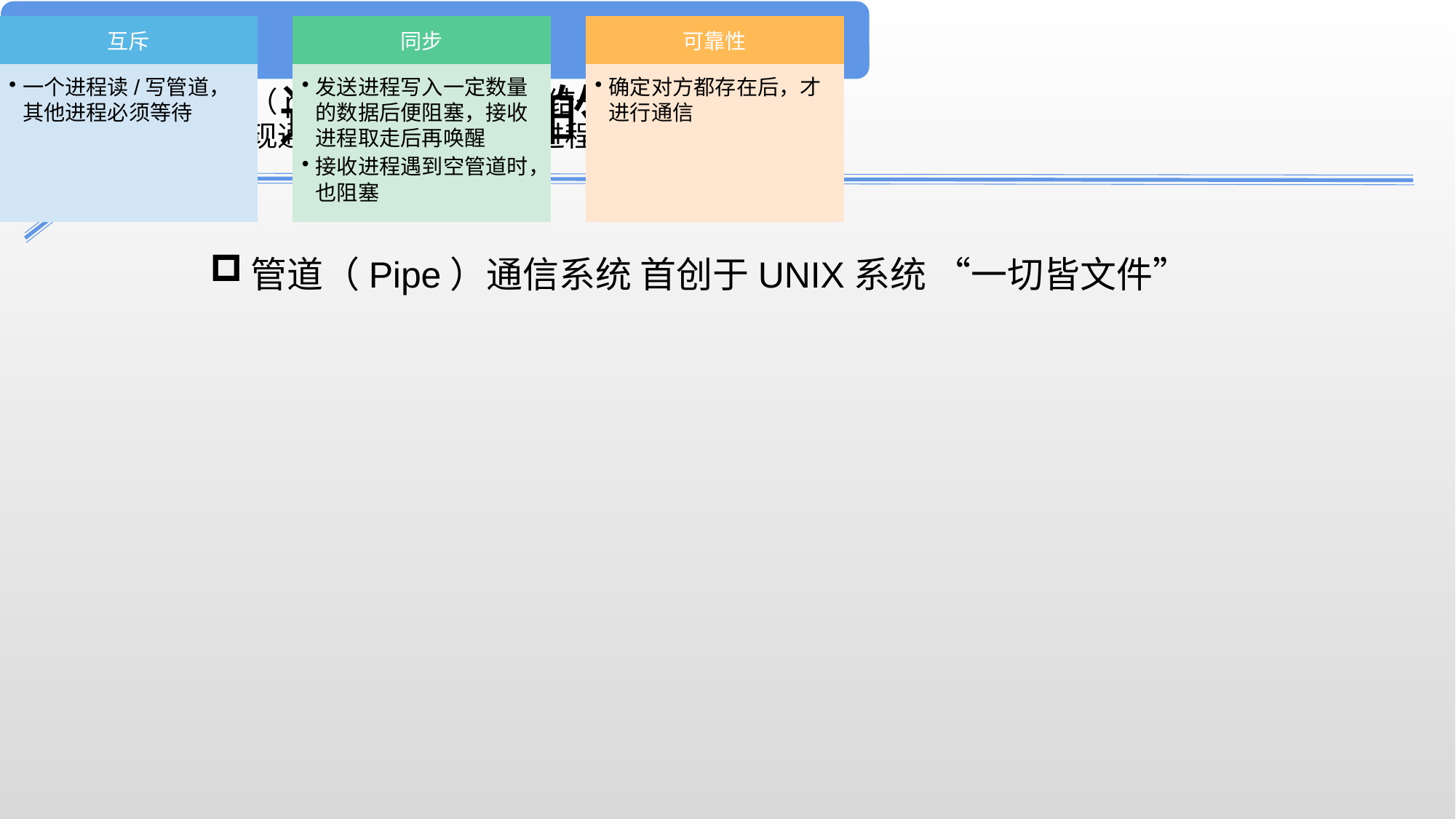

2.6.1进程通信的类型

管道（Pipe）通信系统 首创于UNIX系统 “一切皆文件”
管道
是一个共享文件（pipe文件），用于连结一个发送进程和一个接收进程，以实现通信发送进程和接收进程利用管道进程通信
互斥
一个进程读/写管道，其他进程必须等待
同步
发送进程写入一定数量的数据后便阻塞，接收进程取走后再唤醒
接收进程遇到空管道时，也阻塞
可靠性
确定对方都存在后，才进行通信